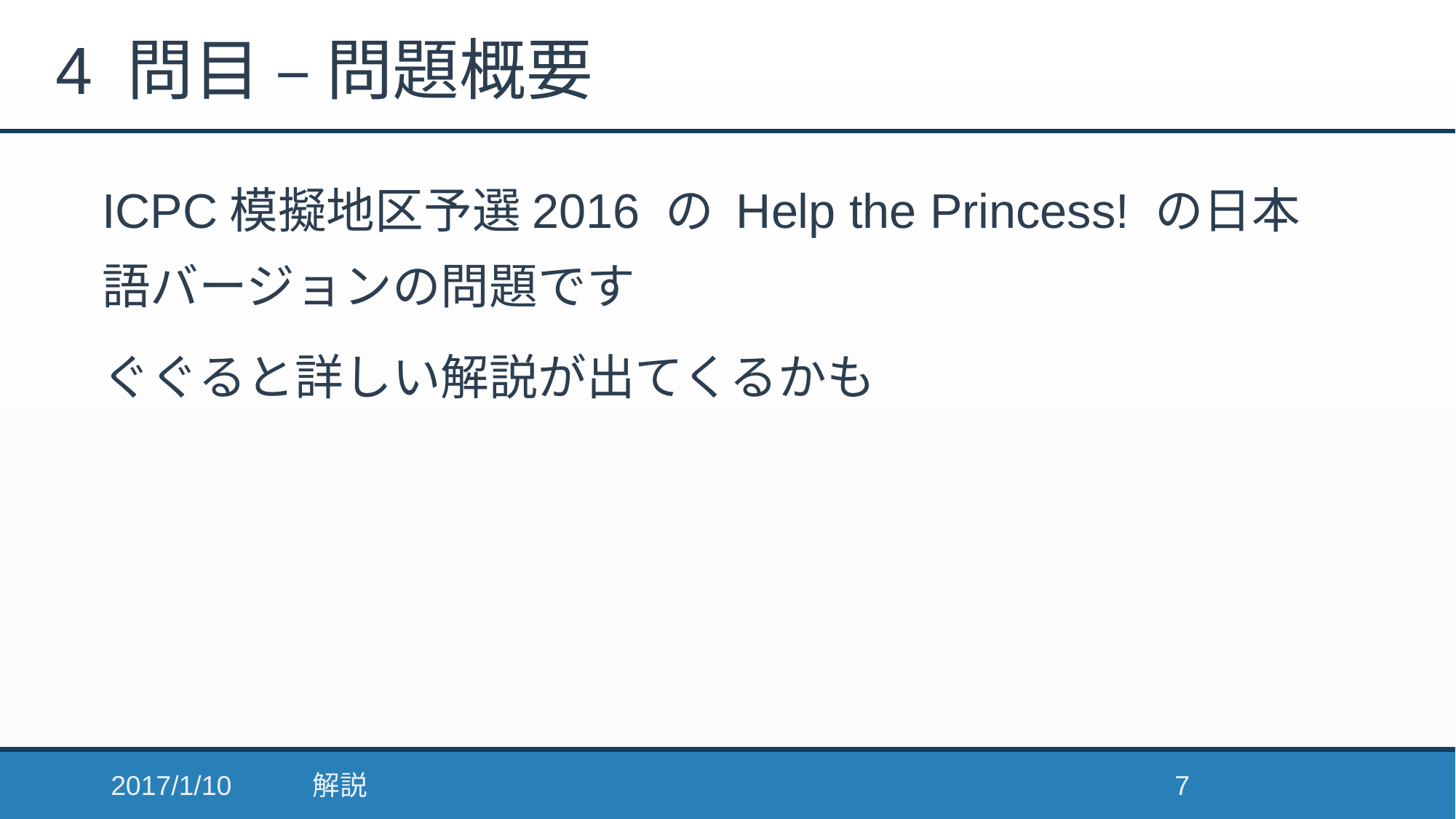

# 4 問目 – 問題概要
ICPC模擬地区予選2016 の Help the Princess! の日本語バージョンの問題です
ぐぐると詳しい解説が出てくるかも

2017/1/10
解説
7